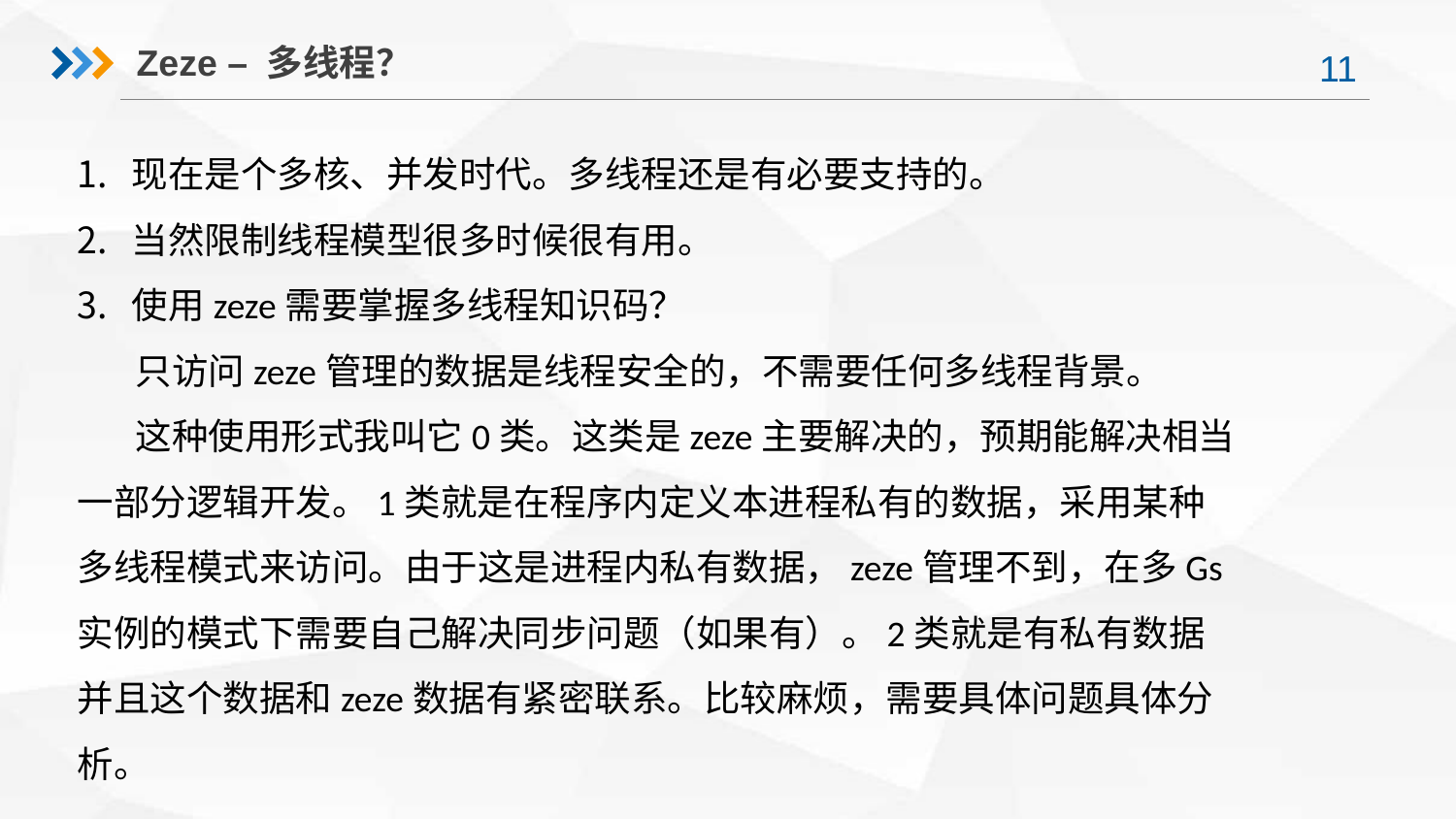

Zeze – 多线程？
现在是个多核、并发时代。多线程还是有必要支持的。
当然限制线程模型很多时候很有用。
使用zeze需要掌握多线程知识码？
      只访问zeze管理的数据是线程安全的，不需要任何多线程背景。
      这种使用形式我叫它0类。这类是zeze主要解决的，预期能解决相当一部分逻辑开发。1类就是在程序内定义本进程私有的数据，采用某种多线程模式来访问。由于这是进程内私有数据，zeze管理不到，在多Gs实例的模式下需要自己解决同步问题（如果有）。2类就是有私有数据并且这个数据和zeze数据有紧密联系。比较麻烦，需要具体问题具体分析。